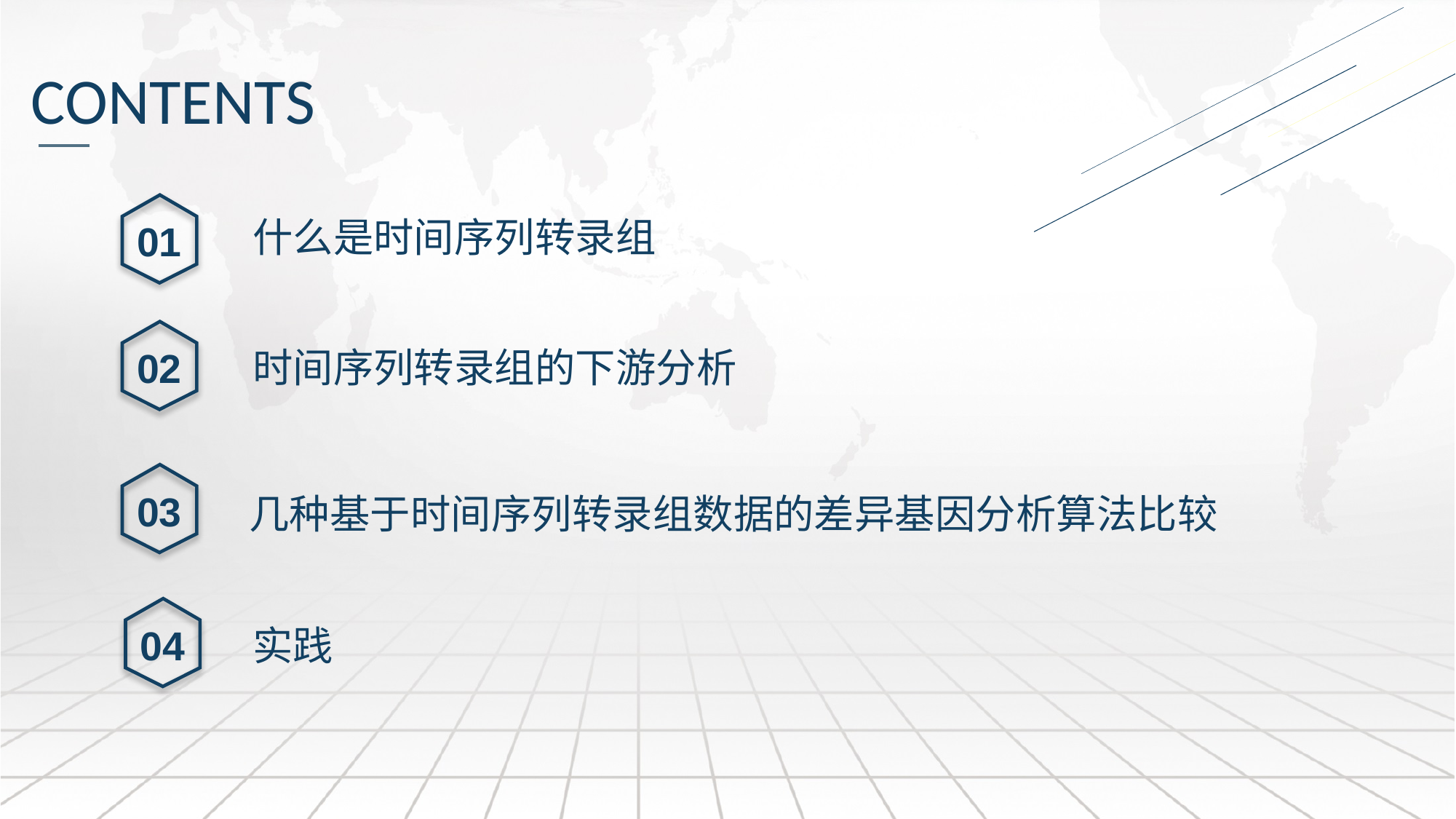

CONTENTS

01
什么是时间序列转录组

02
时间序列转录组的下游分析

03
几种基于时间序列转录组数据的差异基因分析算法比较

04
实践